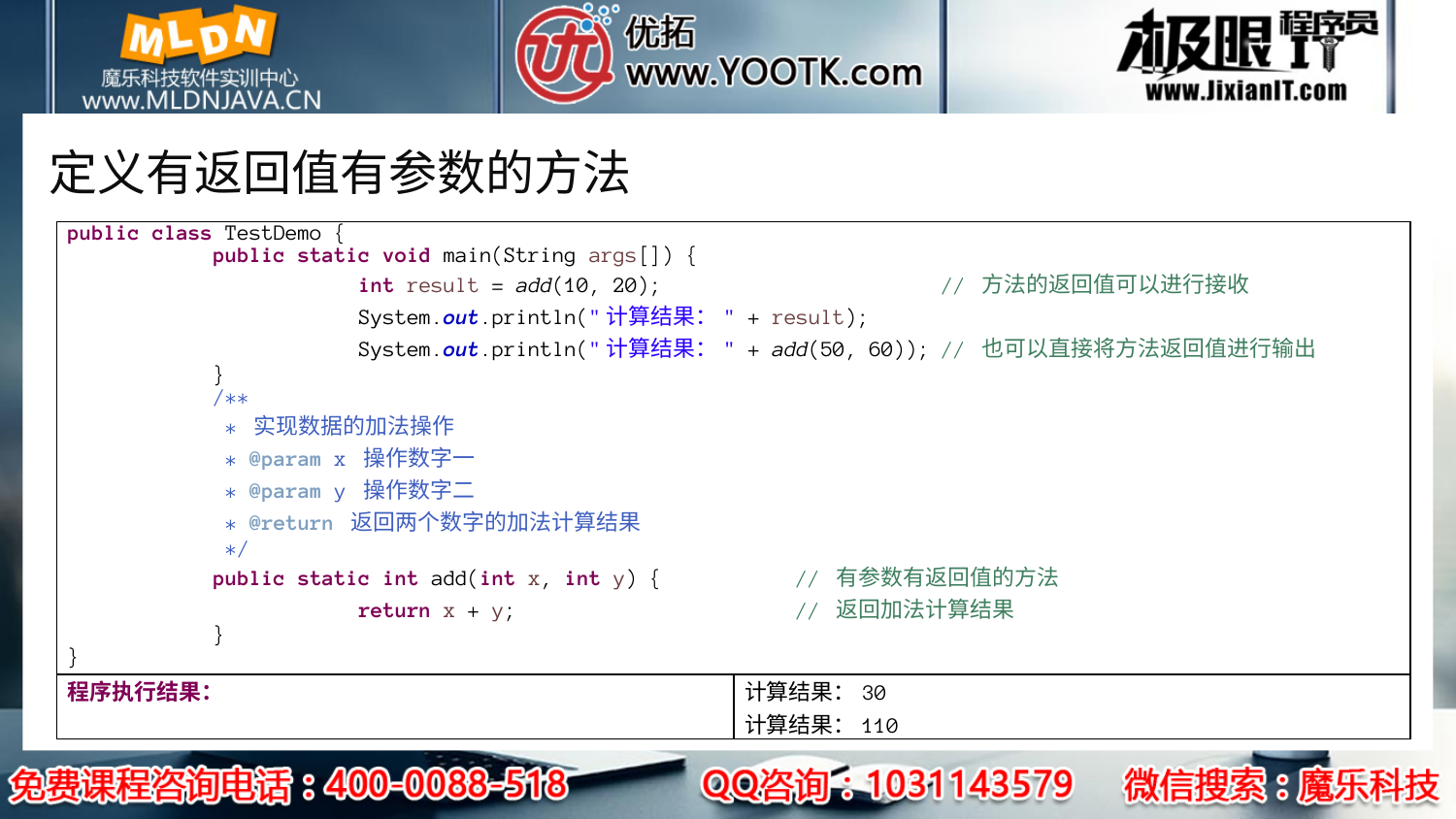

# 定义有返回值有参数的方法
| public class TestDemo { public static void main(String args[]) { int result = add(10, 20); // 方法的返回值可以进行接收 System.out.println("计算结果：" + result); System.out.println("计算结果：" + add(50, 60)); // 也可以直接将方法返回值进行输出 } /\*\* \* 实现数据的加法操作 \* @param x 操作数字一 \* @param y 操作数字二 \* @return 返回两个数字的加法计算结果 \*/ public static int add(int x, int y) { // 有参数有返回值的方法 return x + y; // 返回加法计算结果 } } |  |
| --- | --- |
| 程序执行结果： | 计算结果：30 计算结果：110 |